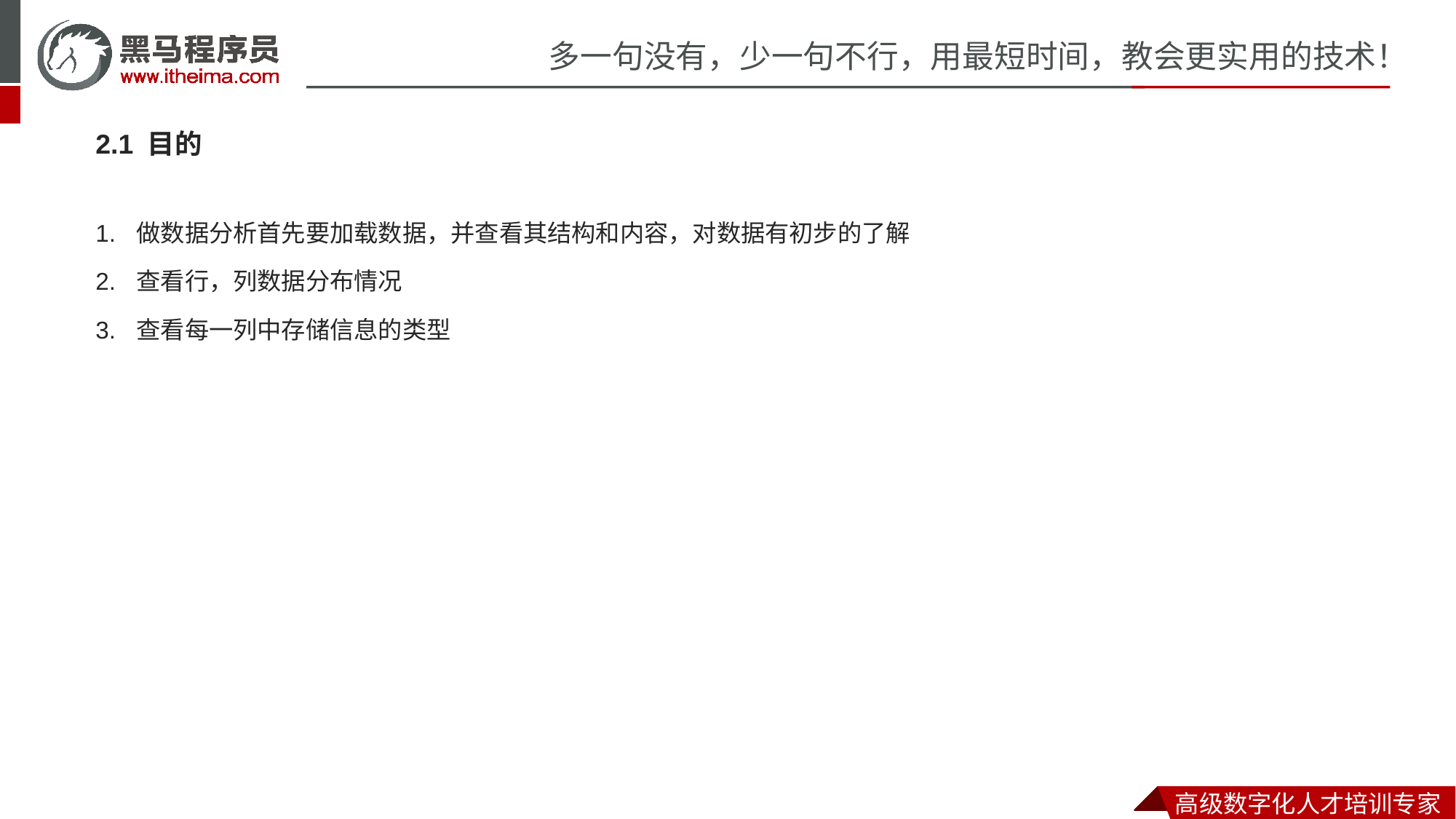

2.1 目的
做数据分析首先要加载数据，并查看其结构和内容，对数据有初步的了解
查看行，列数据分布情况
查看每一列中存储信息的类型